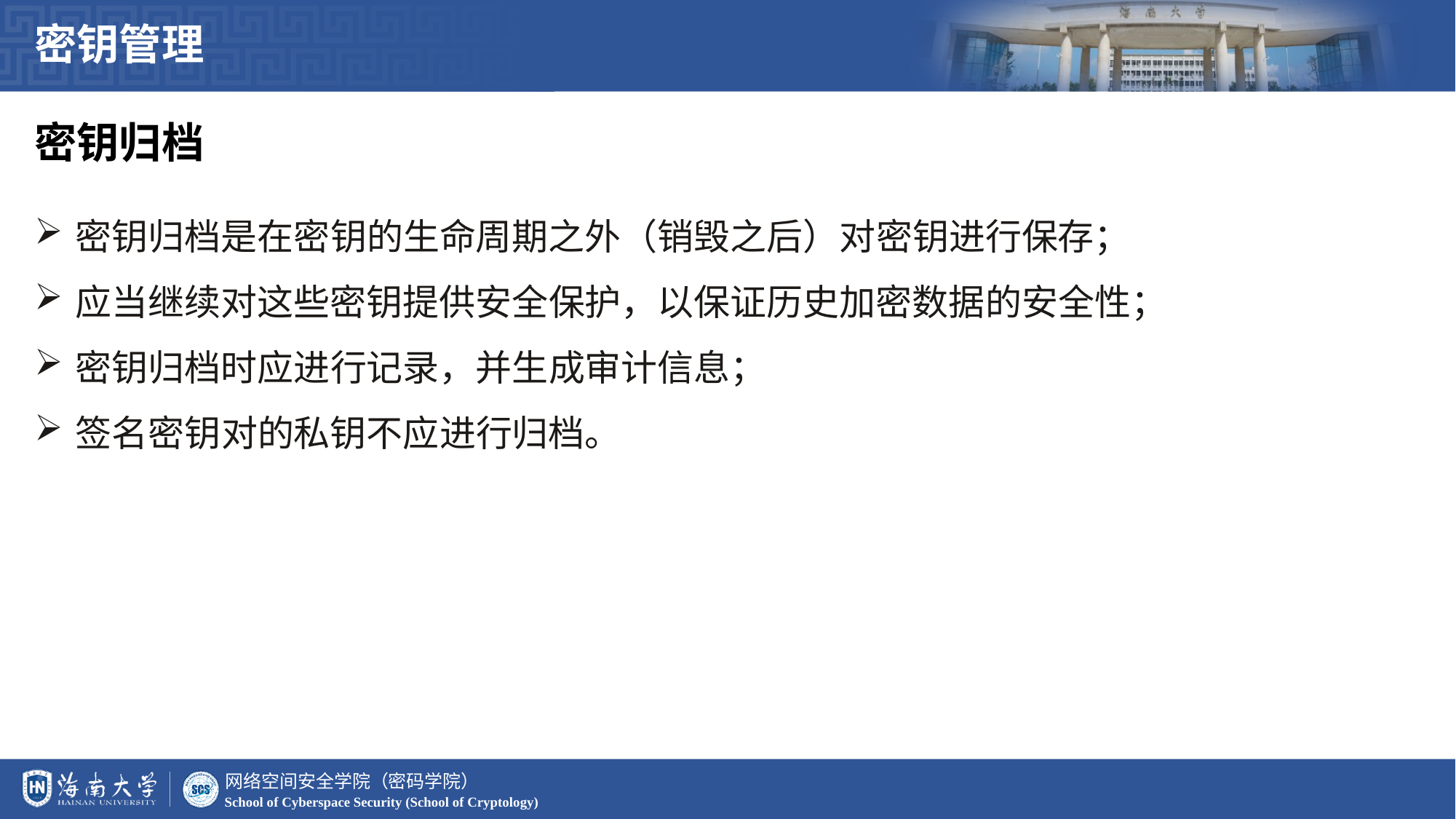

密钥管理
密钥归档
密钥归档是在密钥的生命周期之外（销毁之后）对密钥进行保存；
应当继续对这些密钥提供安全保护，以保证历史加密数据的安全性；
密钥归档时应进行记录，并生成审计信息；
签名密钥对的私钥不应进行归档。
58